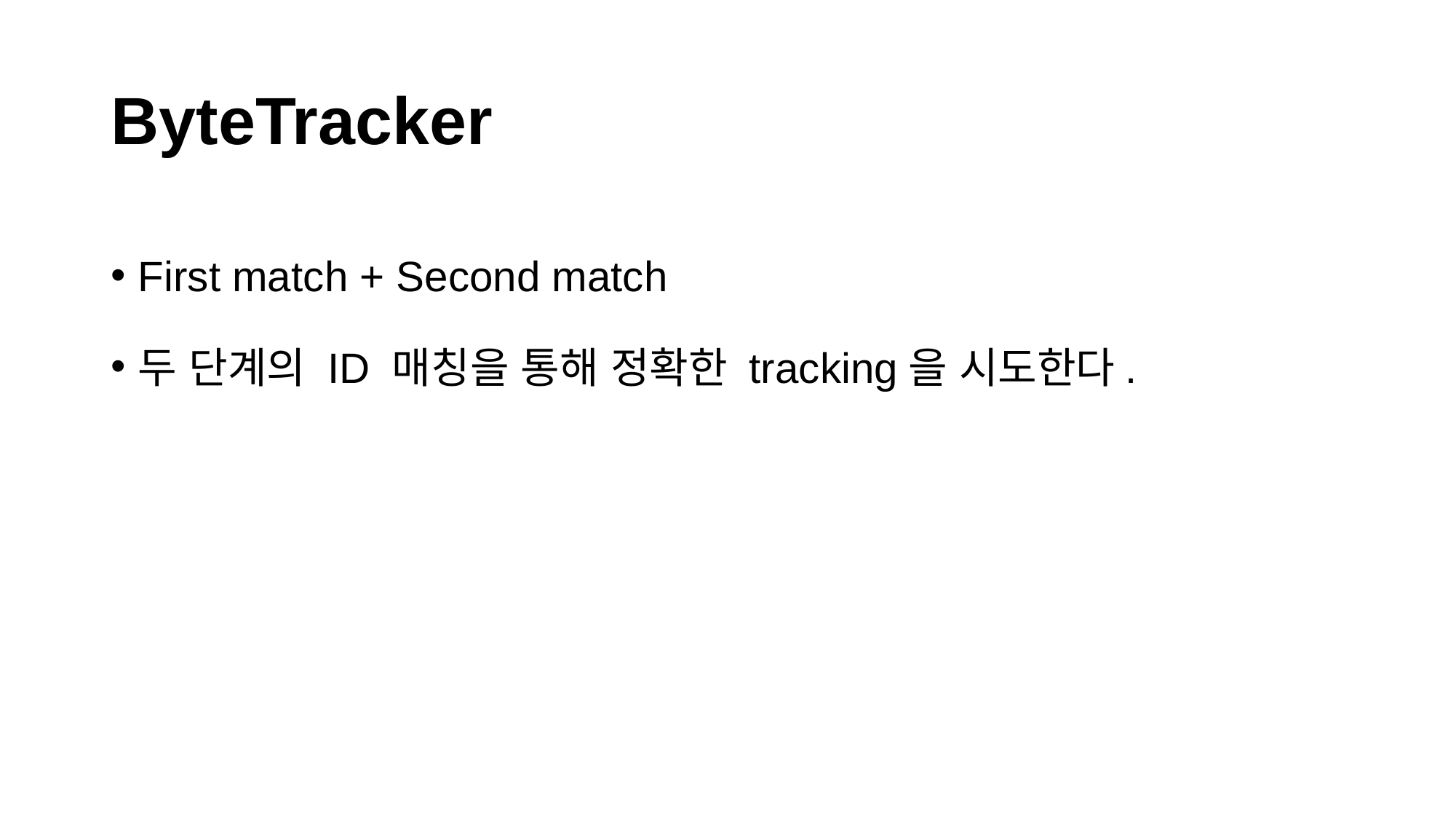

# ByteTracker
First match + Second match
두 단계의 ID 매칭을 통해 정확한 tracking을 시도한다.